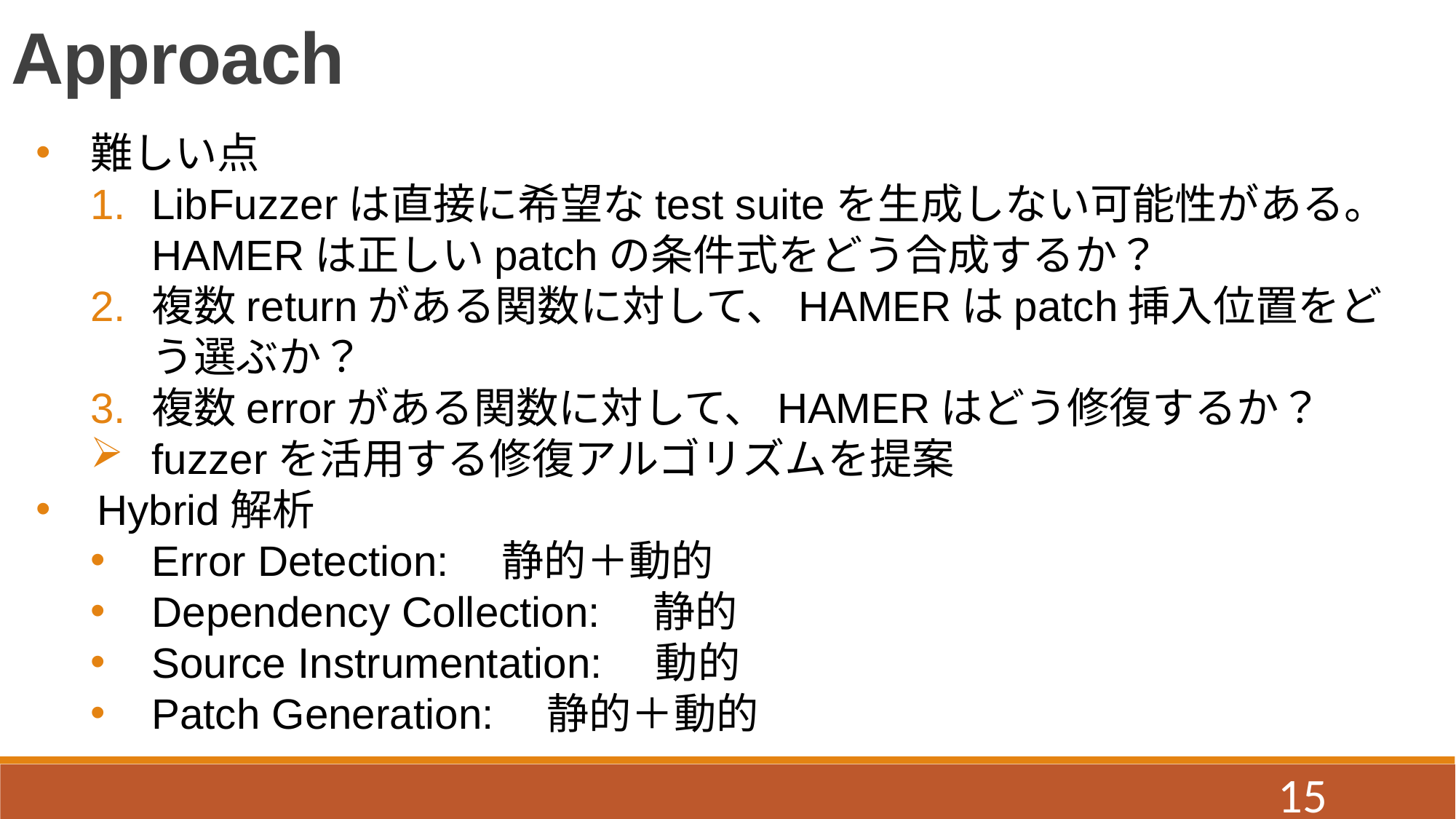

Approach
難しい点
LibFuzzerは直接に希望なtest suiteを生成しない可能性がある。HAMERは正しいpatchの条件式をどう合成するか？
複数returnがある関数に対して、HAMERはpatch挿入位置をどう選ぶか？
複数errorがある関数に対して、HAMERはどう修復するか？
fuzzerを活用する修復アルゴリズムを提案
Hybrid解析
Error Detection:　静的＋動的
Dependency Collection:　静的
Source Instrumentation:　動的
Patch Generation:　静的＋動的
15